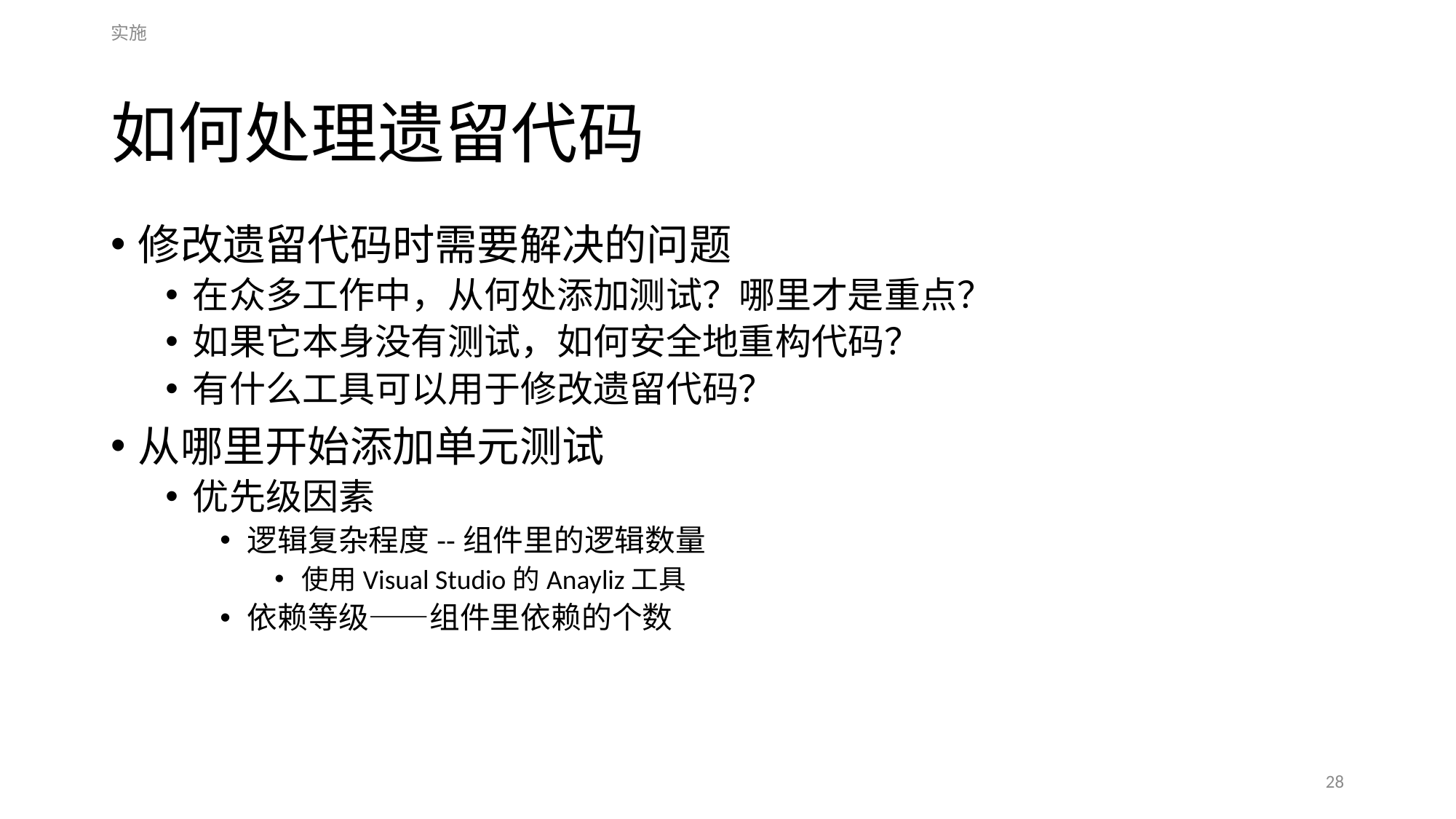

实施
# 如何处理遗留代码
修改遗留代码时需要解决的问题
在众多工作中，从何处添加测试？哪里才是重点？
如果它本身没有测试，如何安全地重构代码？
有什么工具可以用于修改遗留代码？
从哪里开始添加单元测试
优先级因素
逻辑复杂程度--组件里的逻辑数量
使用Visual Studio的Anayliz工具
依赖等级——组件里依赖的个数

28